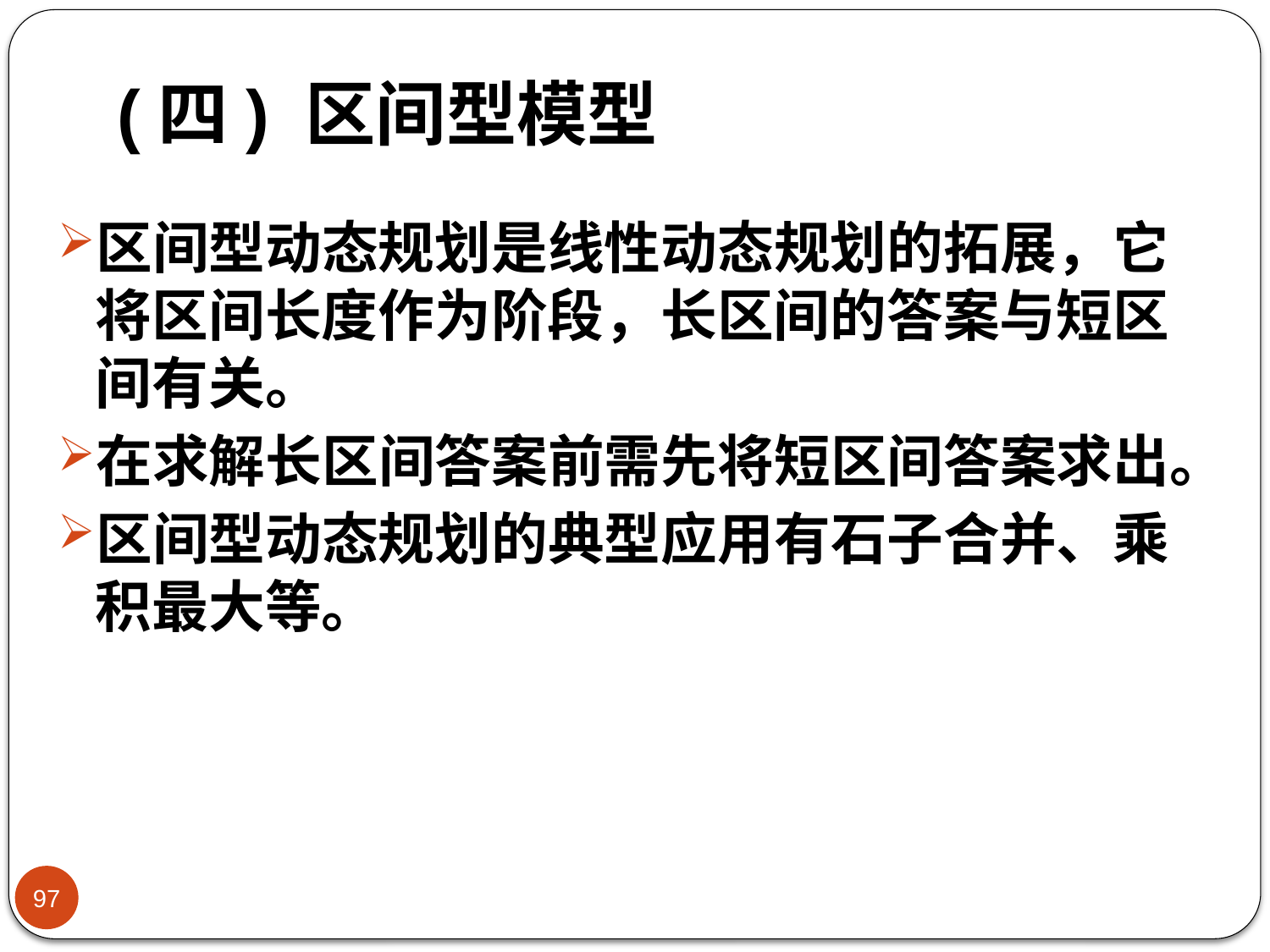

# (四) 区间型模型
区间型动态规划是线性动态规划的拓展，它将区间长度作为阶段，长区间的答案与短区间有关。
在求解长区间答案前需先将短区间答案求出。
区间型动态规划的典型应用有石子合并、乘积最大等。

97